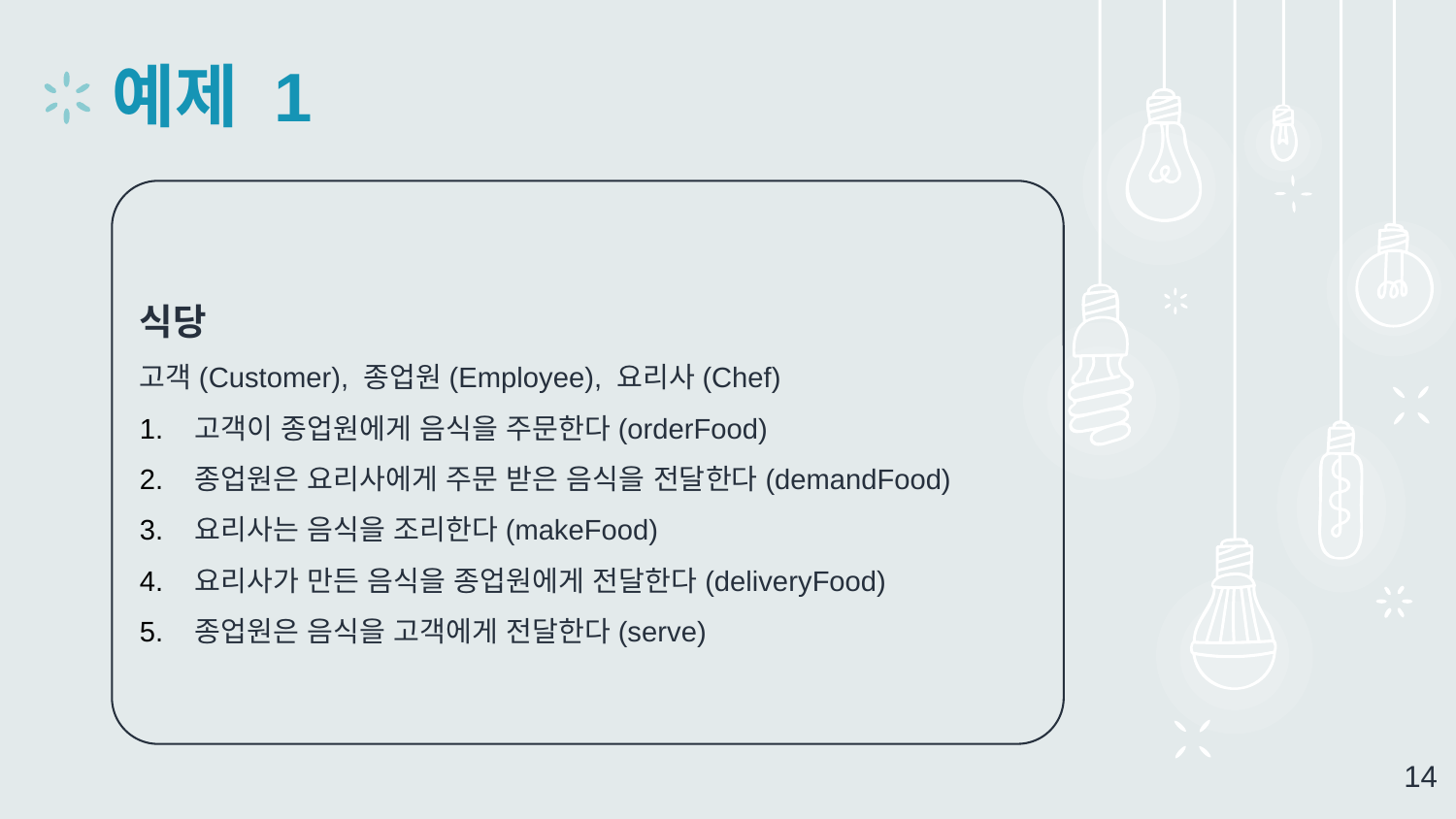

# 예제 1
식당
고객(Customer), 종업원(Employee), 요리사(Chef)
고객이 종업원에게 음식을 주문한다(orderFood)
종업원은 요리사에게 주문 받은 음식을 전달한다(demandFood)
요리사는 음식을 조리한다(makeFood)
요리사가 만든 음식을 종업원에게 전달한다(deliveryFood)
종업원은 음식을 고객에게 전달한다(serve)
14